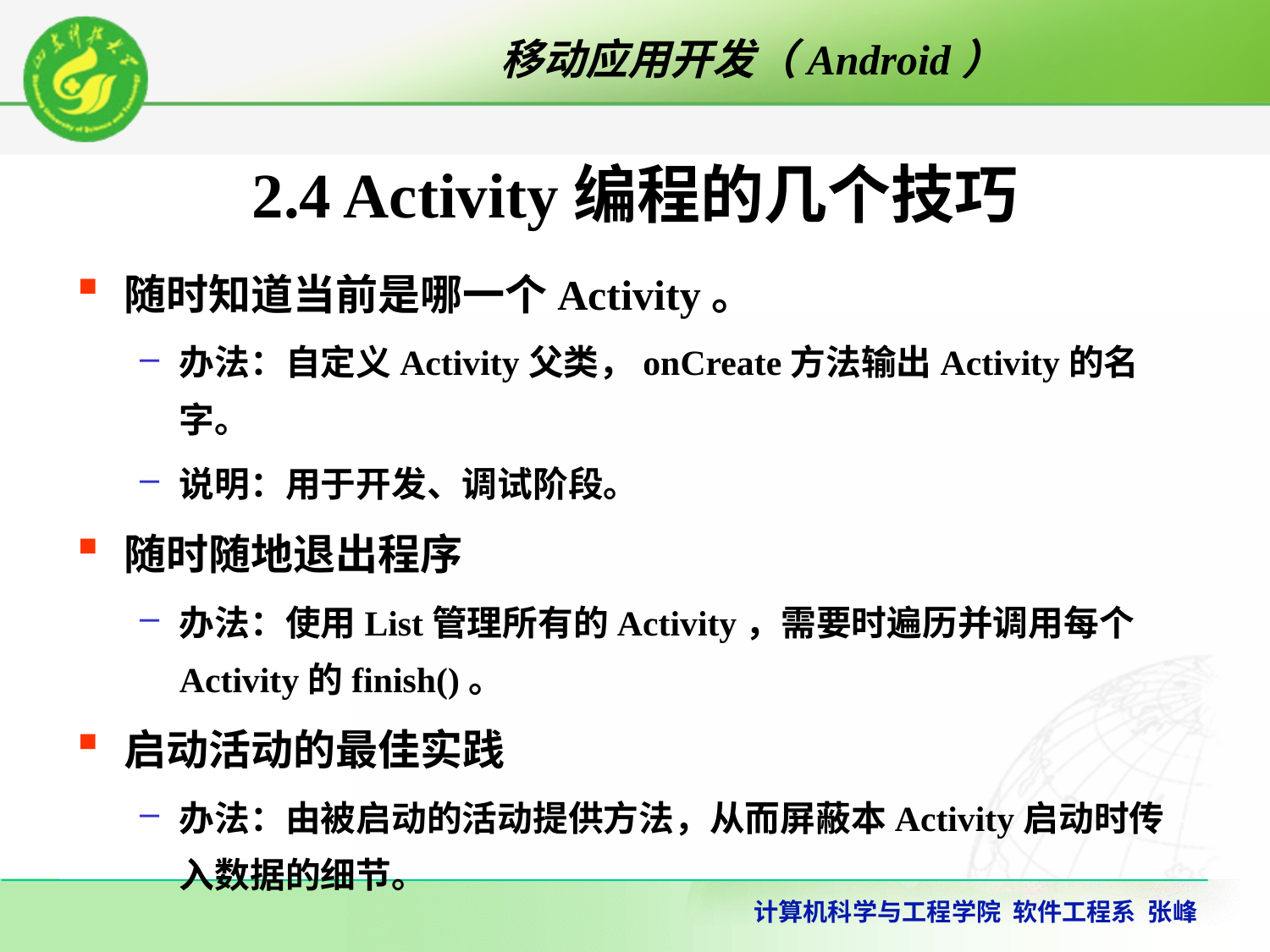

# 2.4 Activity编程的几个技巧
随时知道当前是哪一个Activity。
办法：自定义Activity父类，onCreate方法输出Activity的名字。
说明：用于开发、调试阶段。
随时随地退出程序
办法：使用List管理所有的Activity，需要时遍历并调用每个Activity的finish()。
启动活动的最佳实践
办法：由被启动的活动提供方法，从而屏蔽本Activity启动时传入数据的细节。